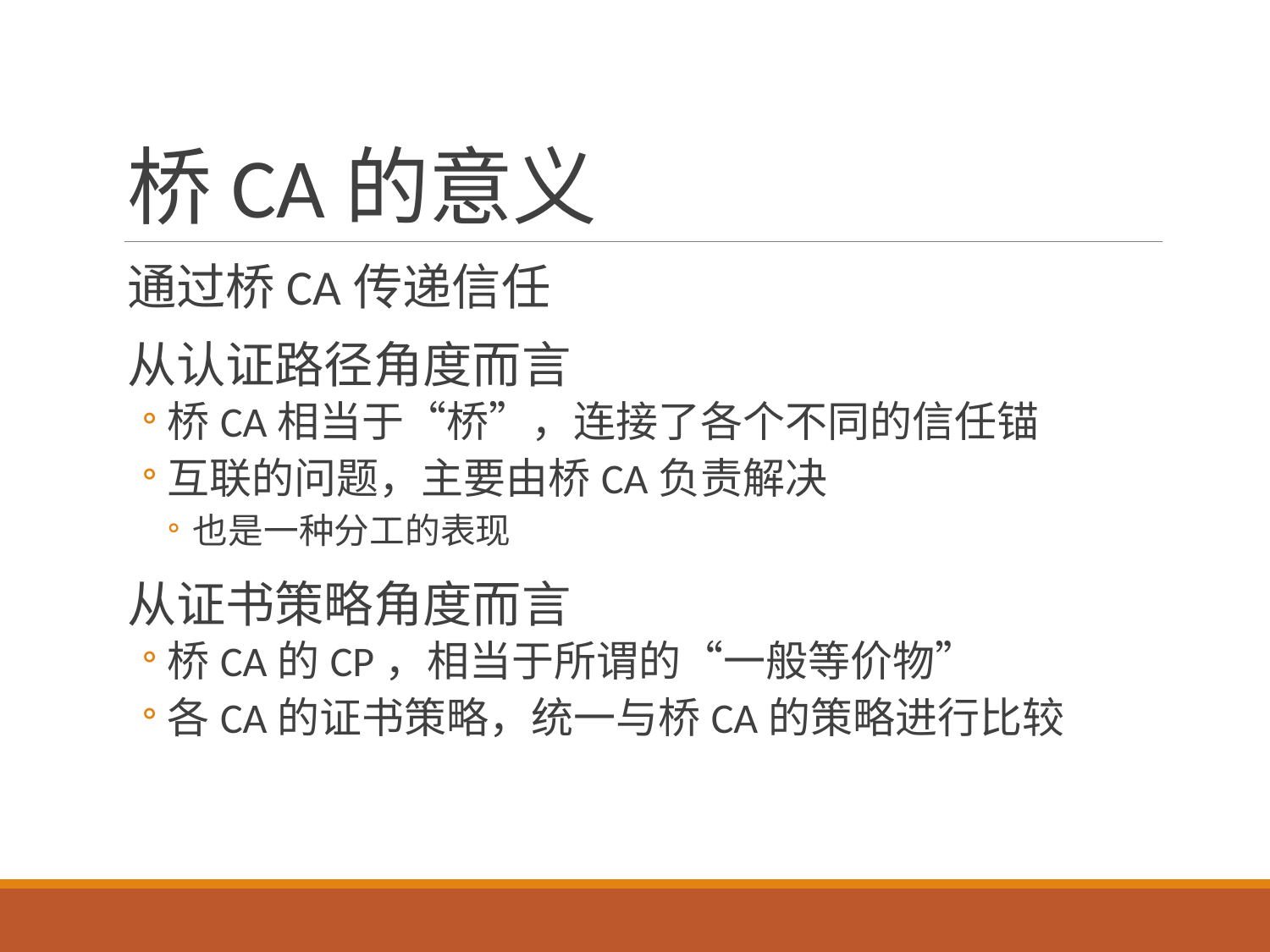

# 桥CA的意义
通过桥CA传递信任
从认证路径角度而言
桥CA相当于“桥”，连接了各个不同的信任锚
互联的问题，主要由桥CA负责解决
也是一种分工的表现
从证书策略角度而言
桥CA的CP，相当于所谓的“一般等价物”
各CA的证书策略，统一与桥CA的策略进行比较
94